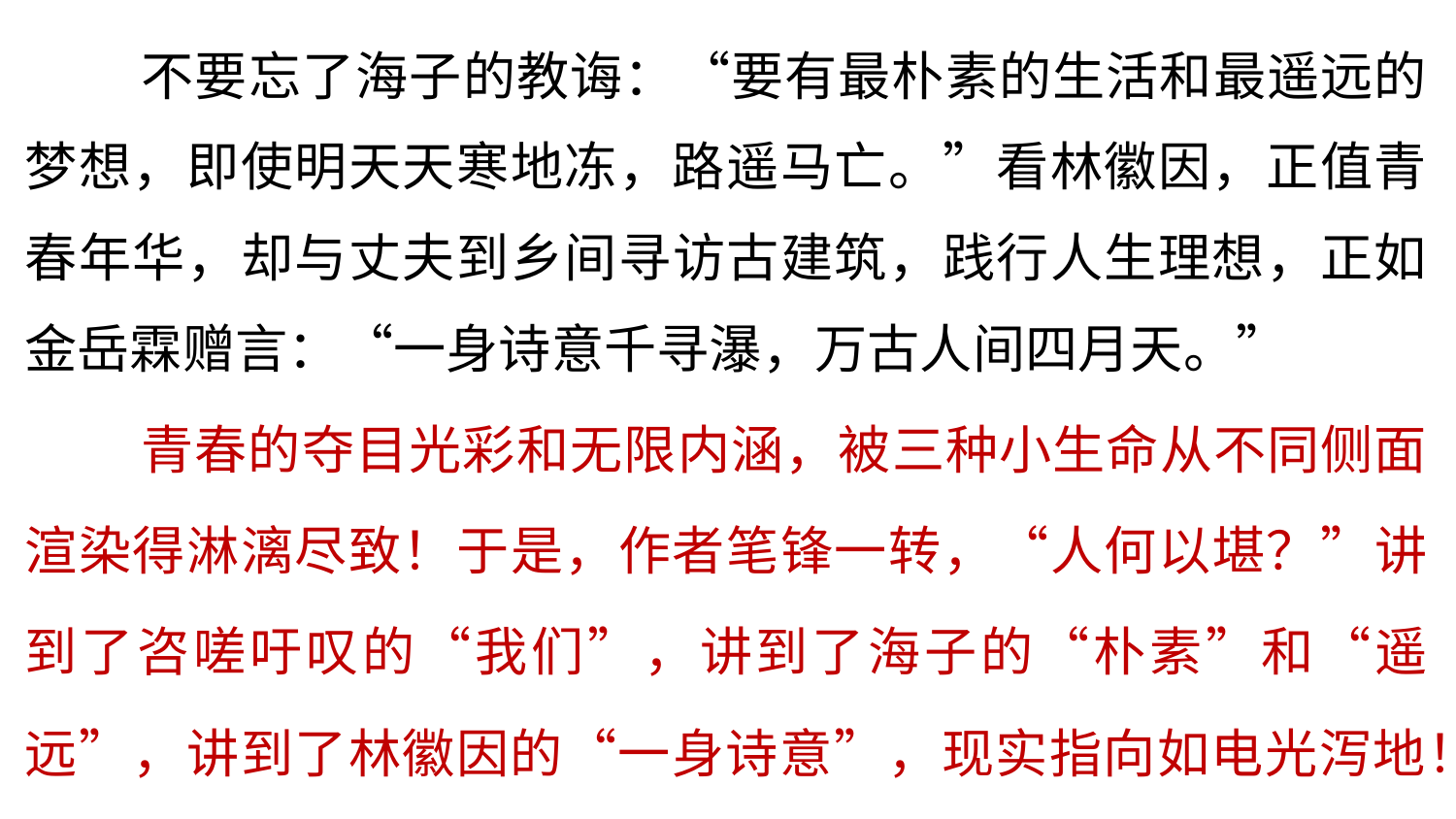

不要忘了海子的教诲：“要有最朴素的生活和最遥远的梦想，即使明天天寒地冻，路遥马亡。”看林徽因，正值青春年华，却与丈夫到乡间寻访古建筑，践行人生理想，正如金岳霖赠言：“一身诗意千寻瀑，万古人间四月天。”
        青春的夺目光彩和无限内涵，被三种小生命从不同侧面渲染得淋漓尽致！于是，作者笔锋一转，“人何以堪？”讲到了咨嗟吁叹的“我们”，讲到了海子的“朴素”和“遥远”，讲到了林徽因的“一身诗意”，现实指向如电光泻地！